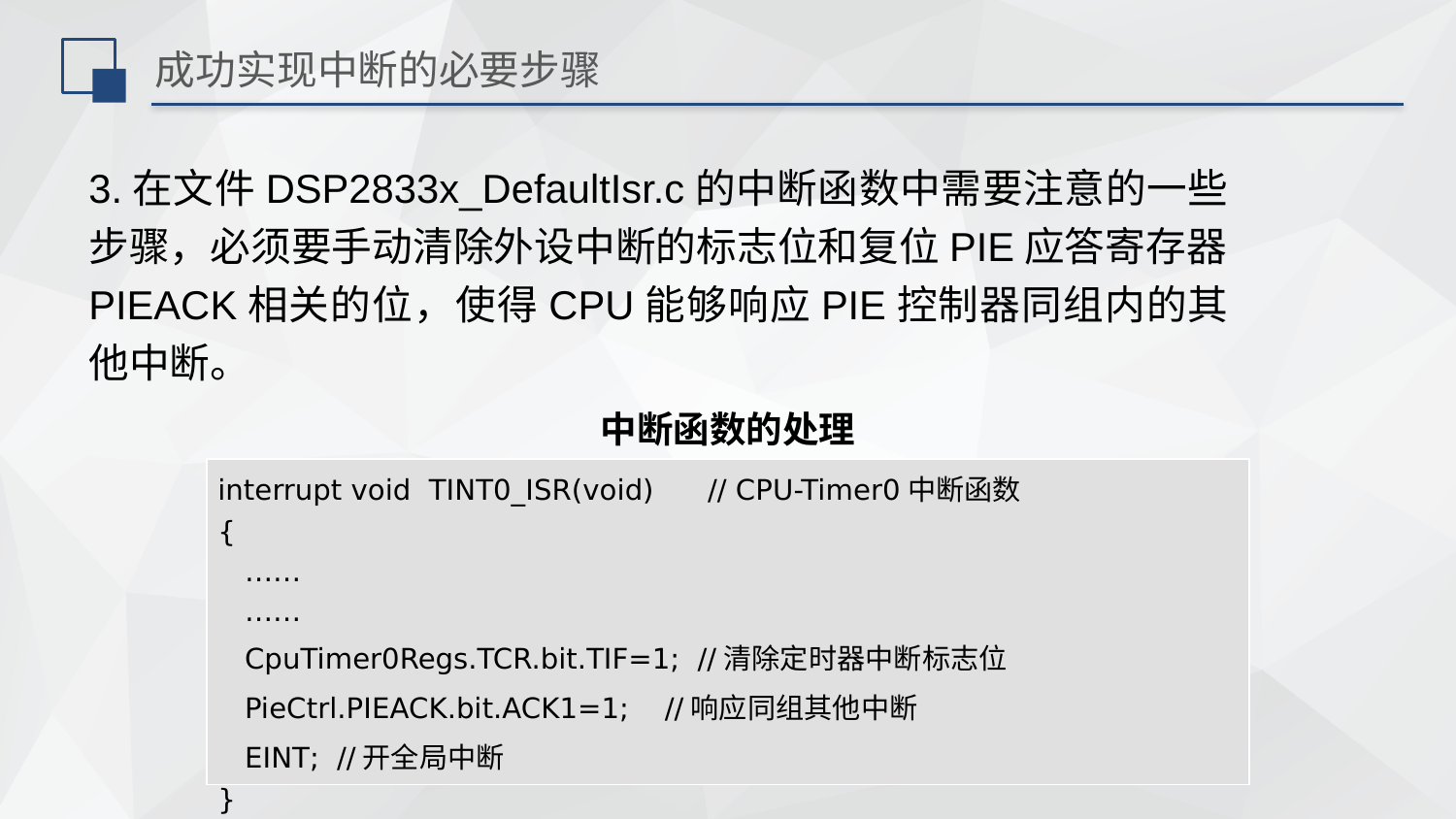

# 成功实现中断的必要步骤
3.在文件DSP2833x_DefaultIsr.c的中断函数中需要注意的一些步骤，必须要手动清除外设中断的标志位和复位PIE应答寄存器PIEACK相关的位，使得CPU能够响应PIE控制器同组内的其他中断。
中断函数的处理
| interrupt void TINT0\_ISR(void) // CPU-Timer0中断函数 { …… …… CpuTimer0Regs.TCR.bit.TIF=1; //清除定时器中断标志位 PieCtrl.PIEACK.bit.ACK1=1; //响应同组其他中断 EINT; //开全局中断 } |
| --- |